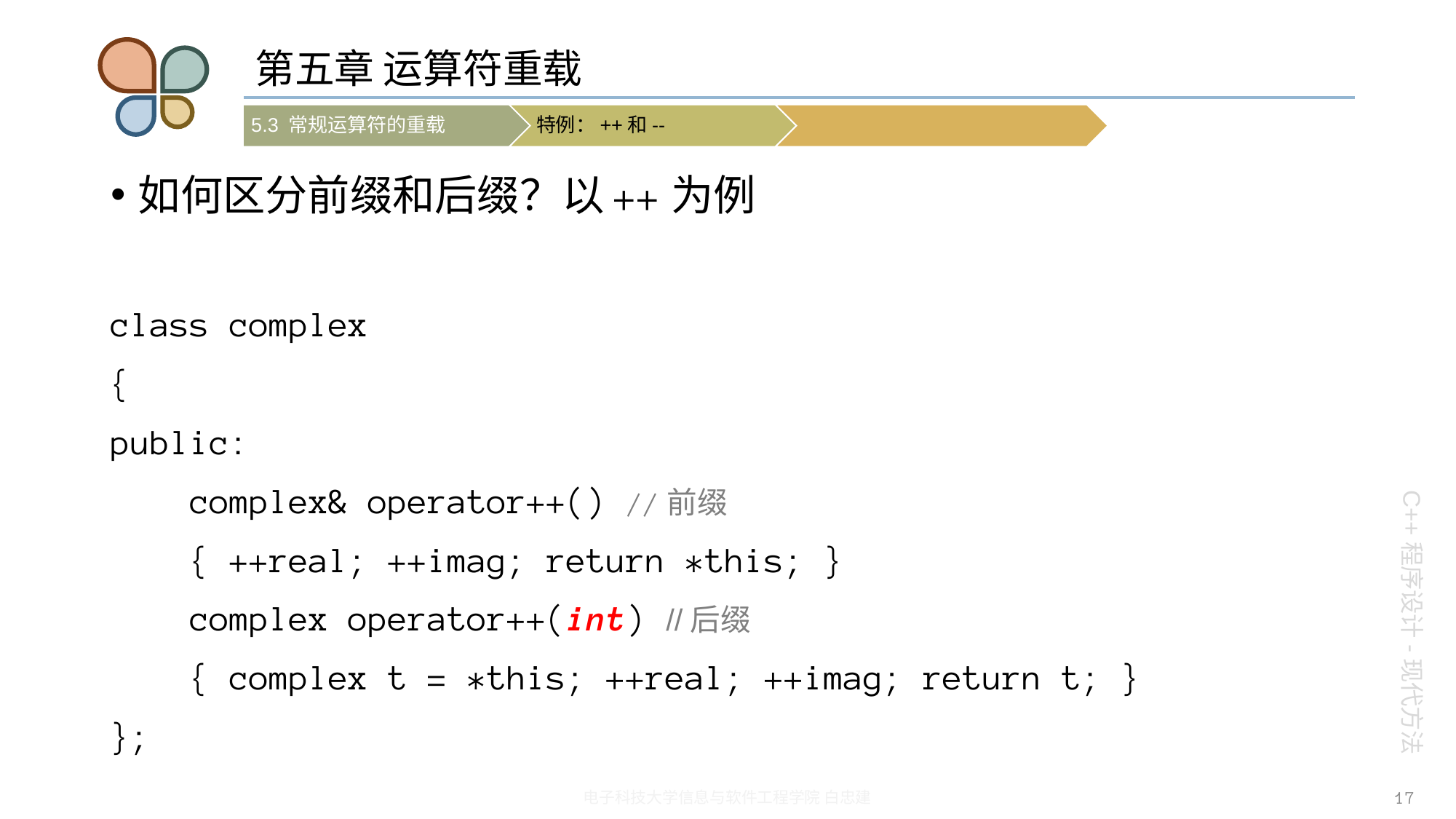

# 第五章 运算符重载
5.3 常规运算符的重载
特例：++和--

如何区分前缀和后缀？以++为例

class complex
{
public:
    complex& operator++() //前缀
    { ++real; ++imag; return *this; }
    complex operator++(int) //后缀
    { complex t = *this; ++real; ++imag; return t; }
};

17